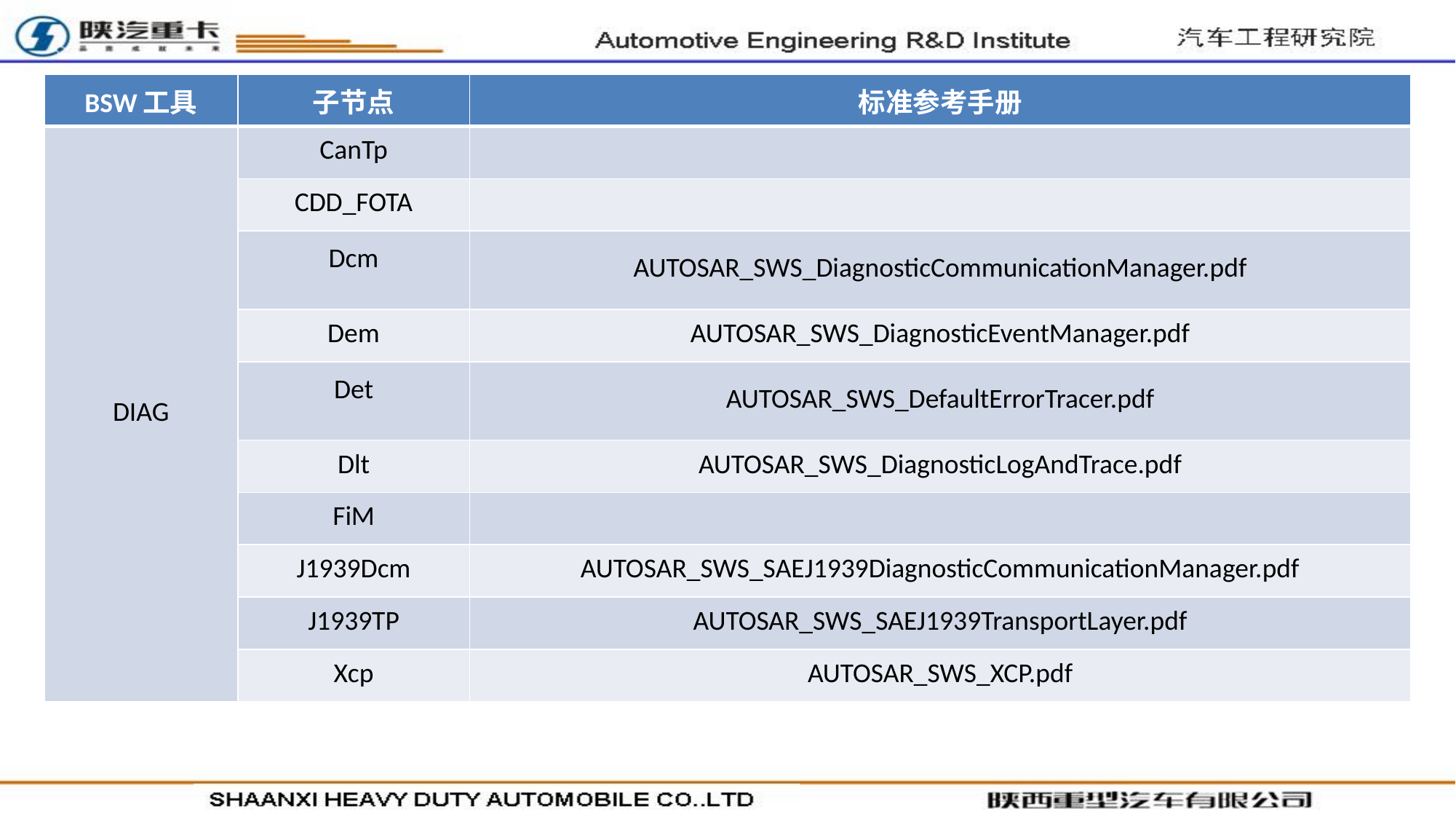

| BSW工具 | 子节点 | 标准参考手册 |
| --- | --- | --- |
| DIAG | CanTp |  |
|  | CDD\_FOTA |  |
|  | Dcm | AUTOSAR\_SWS\_DiagnosticCommunicationManager.pdf |
|  | Dem | AUTOSAR\_SWS\_DiagnosticEventManager.pdf |
|  | Det | AUTOSAR\_SWS\_DefaultErrorTracer.pdf |
|  | Dlt | AUTOSAR\_SWS\_DiagnosticLogAndTrace.pdf |
|  | FiM |  |
|  | J1939Dcm | AUTOSAR\_SWS\_SAEJ1939DiagnosticCommunicationManager.pdf |
|  | J1939TP | AUTOSAR\_SWS\_SAEJ1939TransportLayer.pdf |
|  | Xcp | AUTOSAR\_SWS\_XCP.pdf |